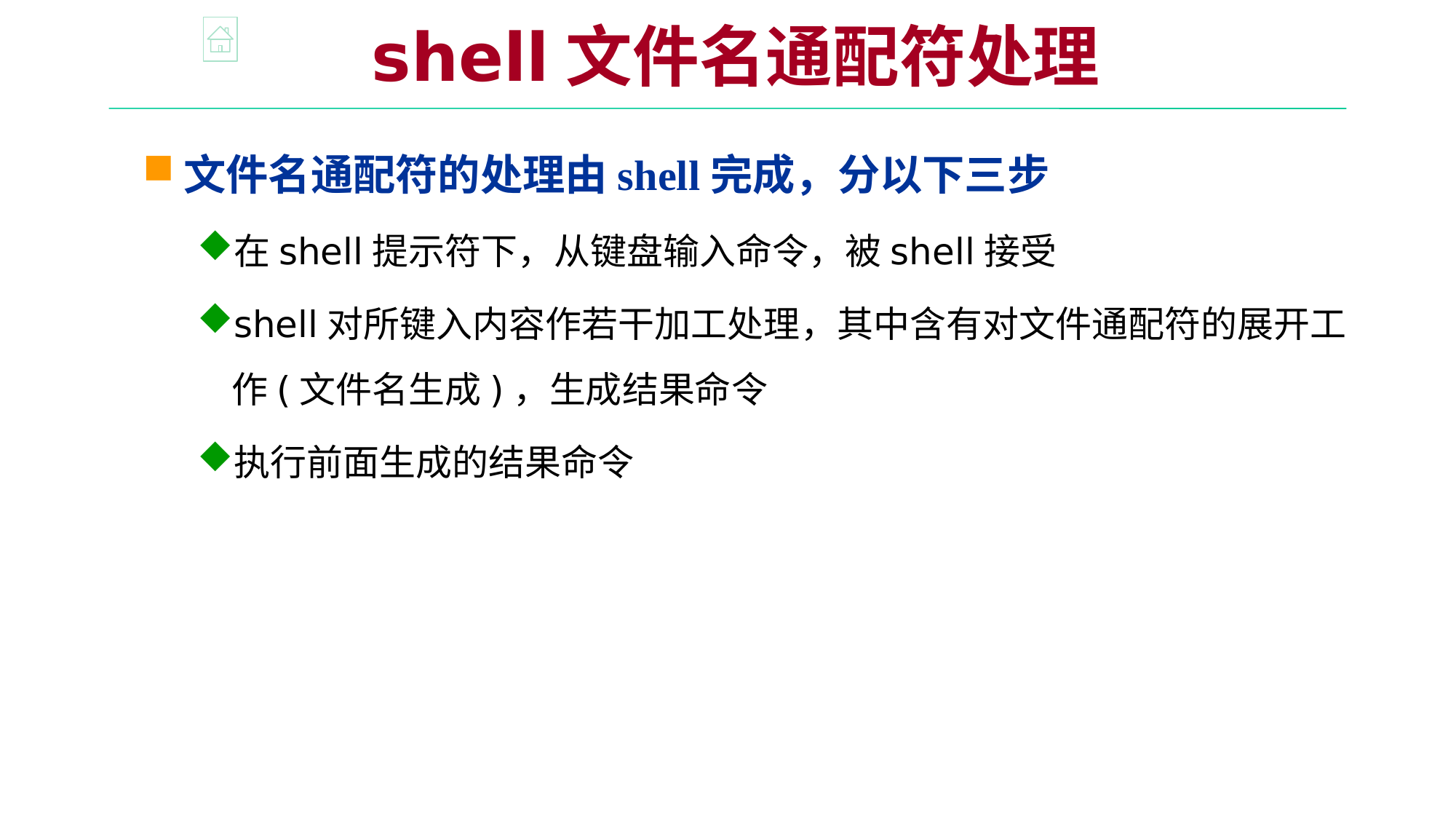

shell文件名通配符处理

文件名通配符的处理由shell完成，分以下三步
在shell提示符下，从键盘输入命令，被shell接受
shell对所键入内容作若干加工处理，其中含有对文件通配符的展开工作(文件名生成)，生成结果命令
执行前面生成的结果命令